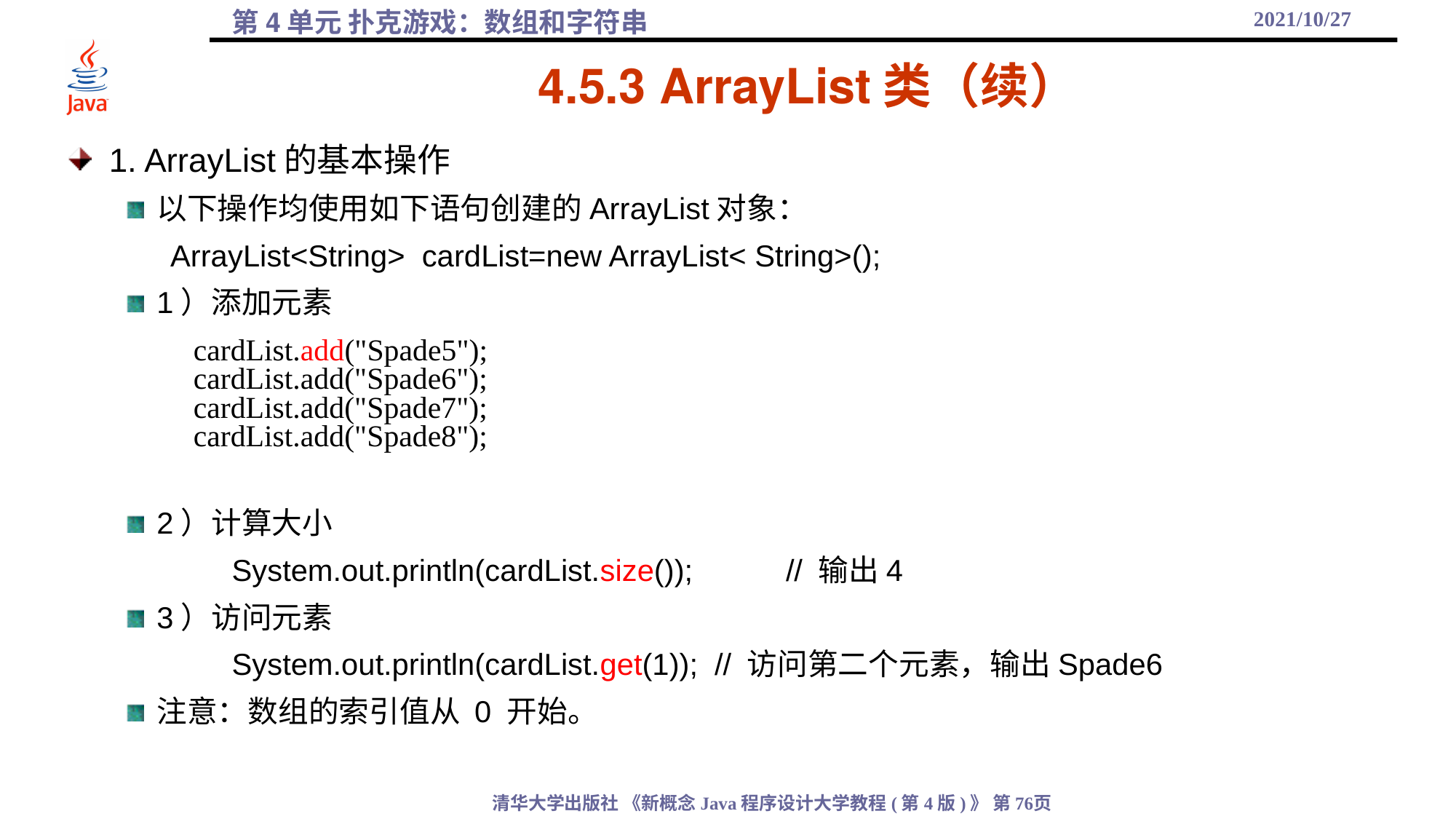

2021/10/27
# 4.5.3 ArrayList类（续）
1. ArrayList的基本操作
以下操作均使用如下语句创建的ArrayList对象：
ArrayList<String>  cardList=new ArrayList< String>();
1）添加元素

2）计算大小
	System.out.println(cardList.size());	 // 输出4
3）访问元素
	System.out.println(cardList.get(1));  // 访问第二个元素，输出Spade6
注意：数组的索引值从 0 开始。

cardList.add("Spade5");
cardList.add("Spade6");
cardList.add("Spade7");
cardList.add("Spade8");